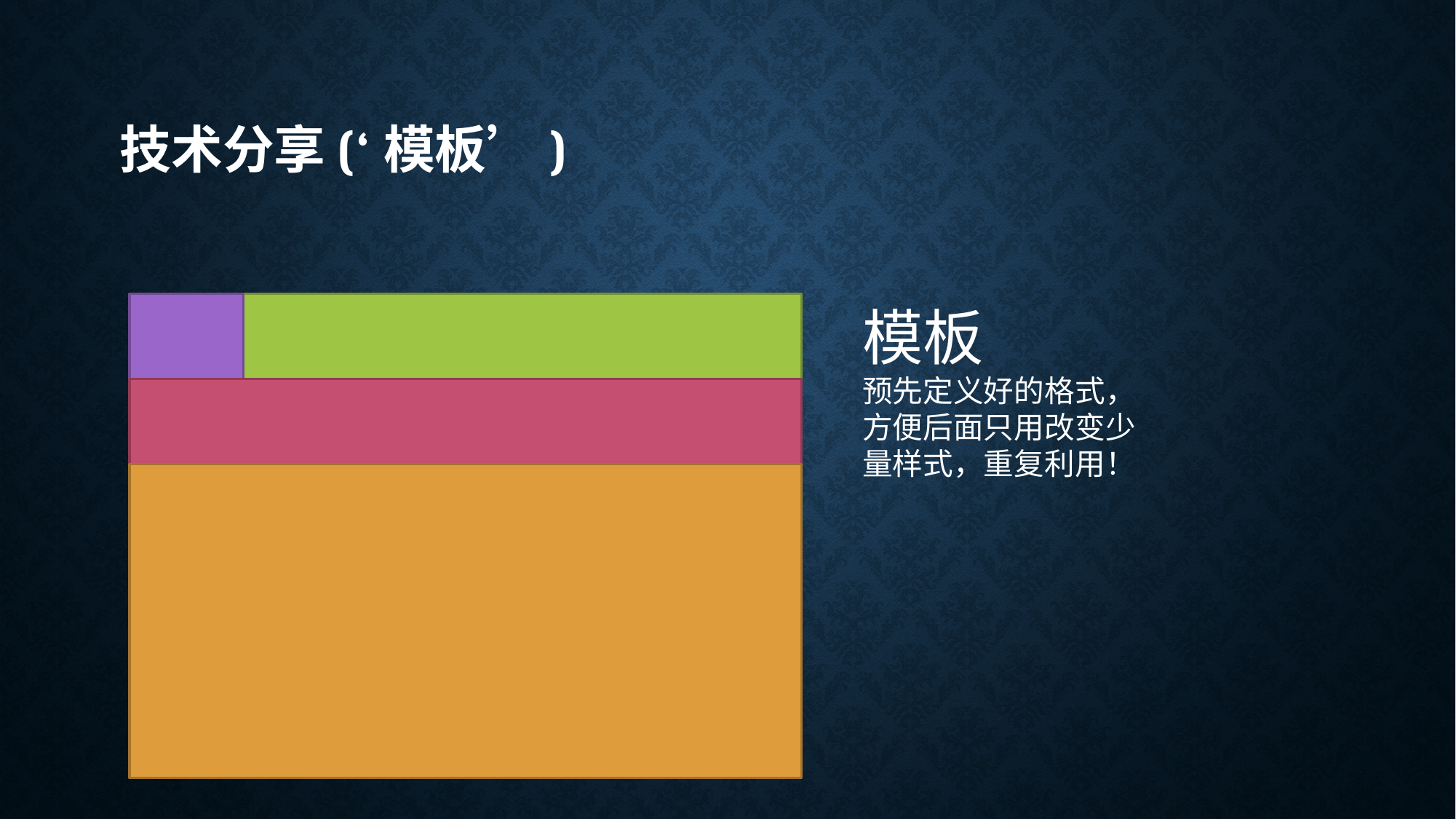

# 技术分享(‘模板’)

模板
预先定义好的格式，方便后面只用改变少量样式，重复利用！